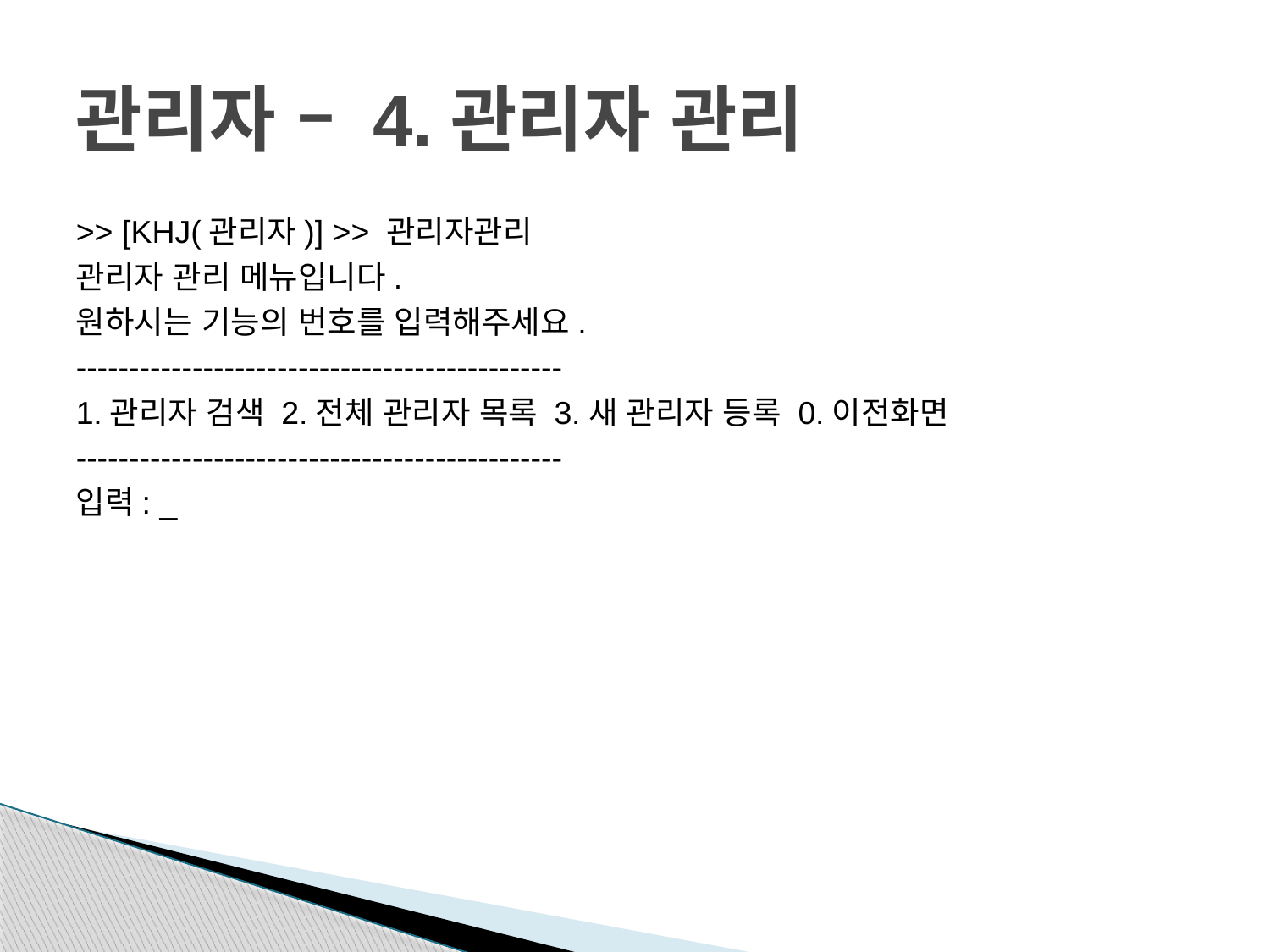

# 관리자 – 4.관리자 관리
>> [KHJ(관리자)] >> 관리자관리
관리자 관리 메뉴입니다.
원하시는 기능의 번호를 입력해주세요.
----------------------------------------------
1.관리자 검색 2.전체 관리자 목록 3.새 관리자 등록 0.이전화면
----------------------------------------------
입력: _